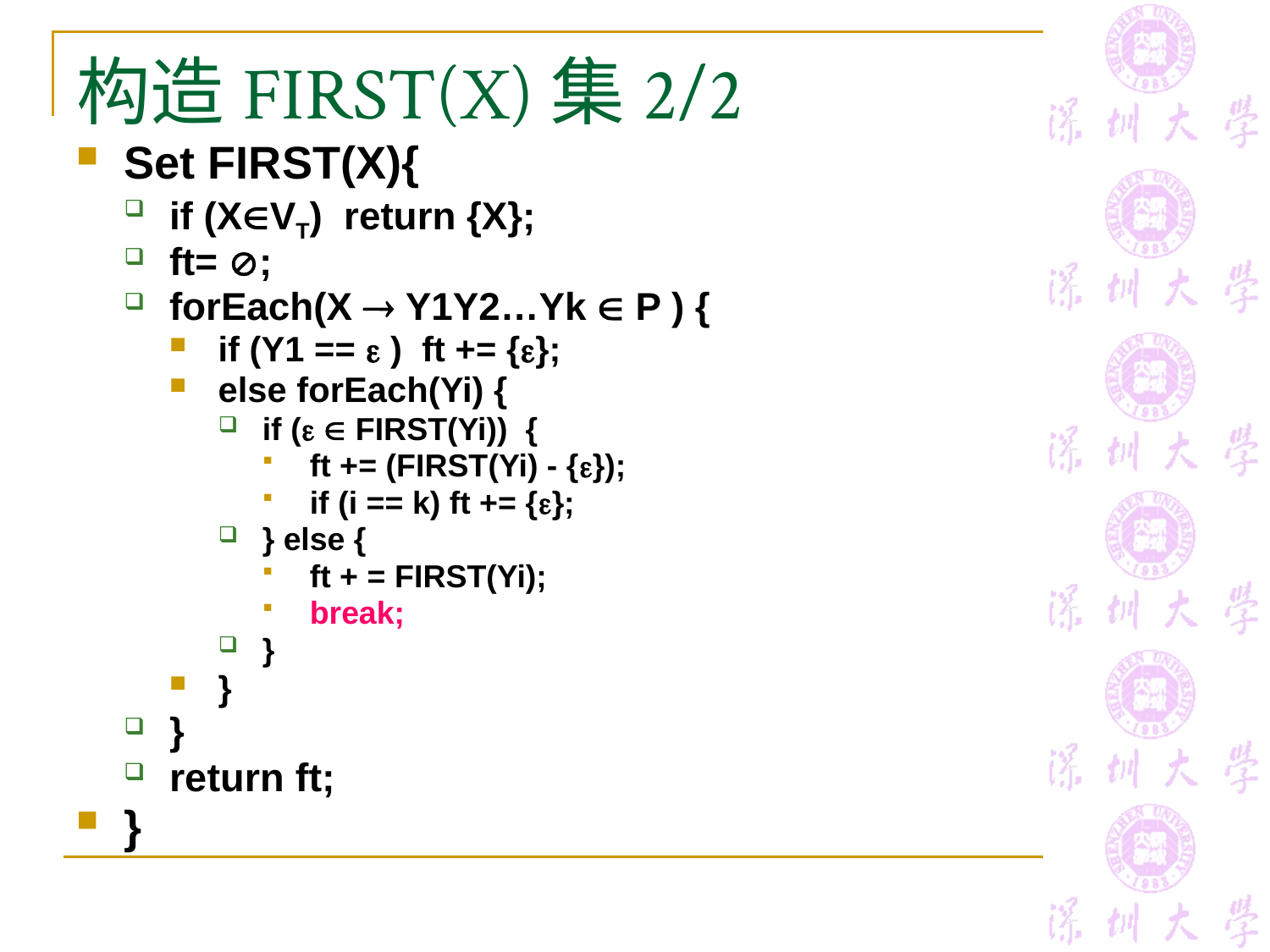

# 构造FIRST(X)集2/2
Set FIRST(X){
if (X∈VT)  return {X};
ft= ∅;
forEach(X → Y1Y2…Yk ∈ P ) {
if (Y1 == ε )  ft += {ε};
else forEach(Yi) {
if (ε ∈ FIRST(Yi))  {
ft += (FIRST(Yi) - {ε});
if (i == k) ft += {ε};
} else {
ft + = FIRST(Yi);
break;
}
}
}
return ft;
}